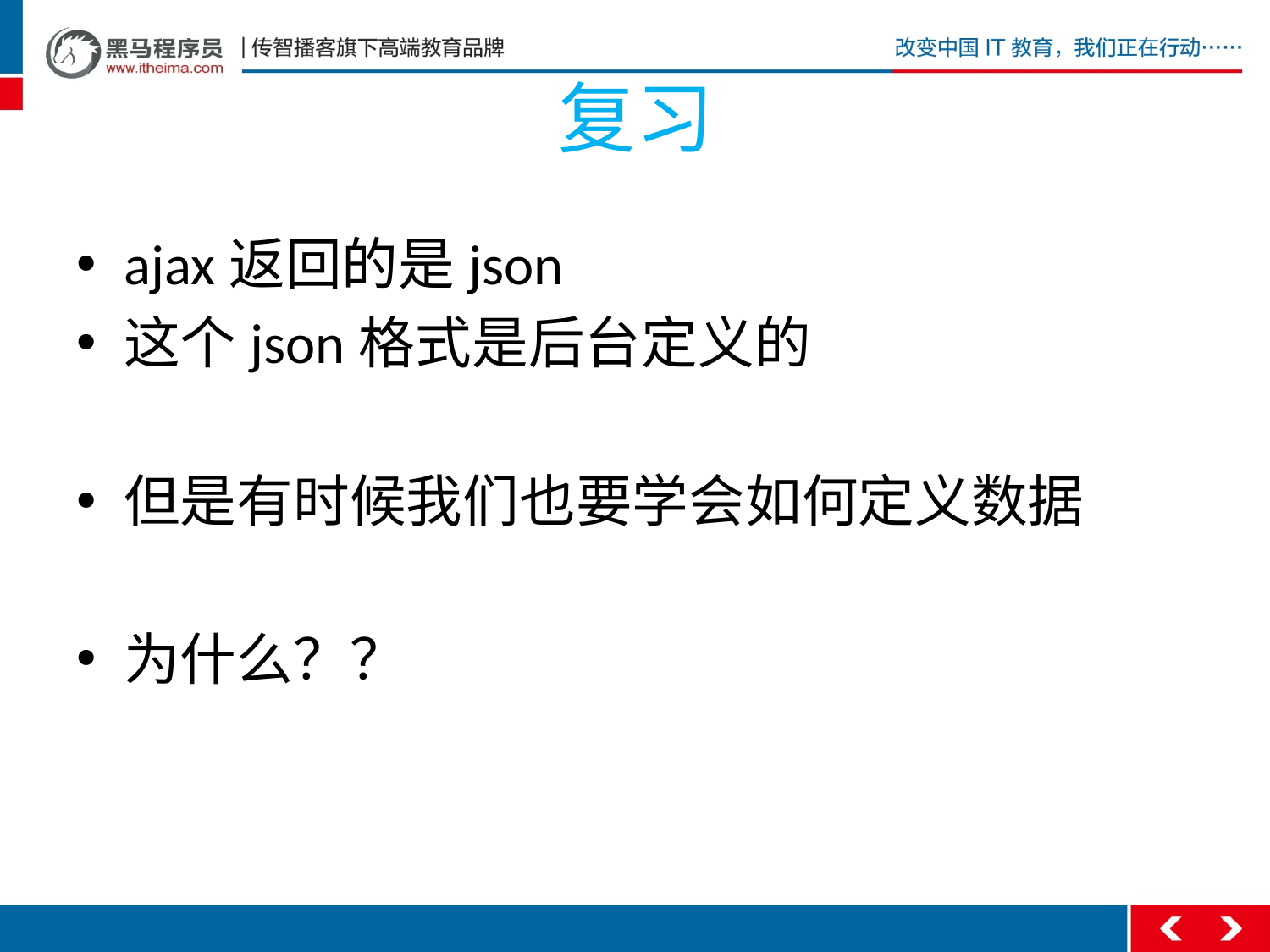

# 复习
ajax返回的是json
这个json格式是后台定义的

但是有时候我们也要学会如何定义数据

为什么？？